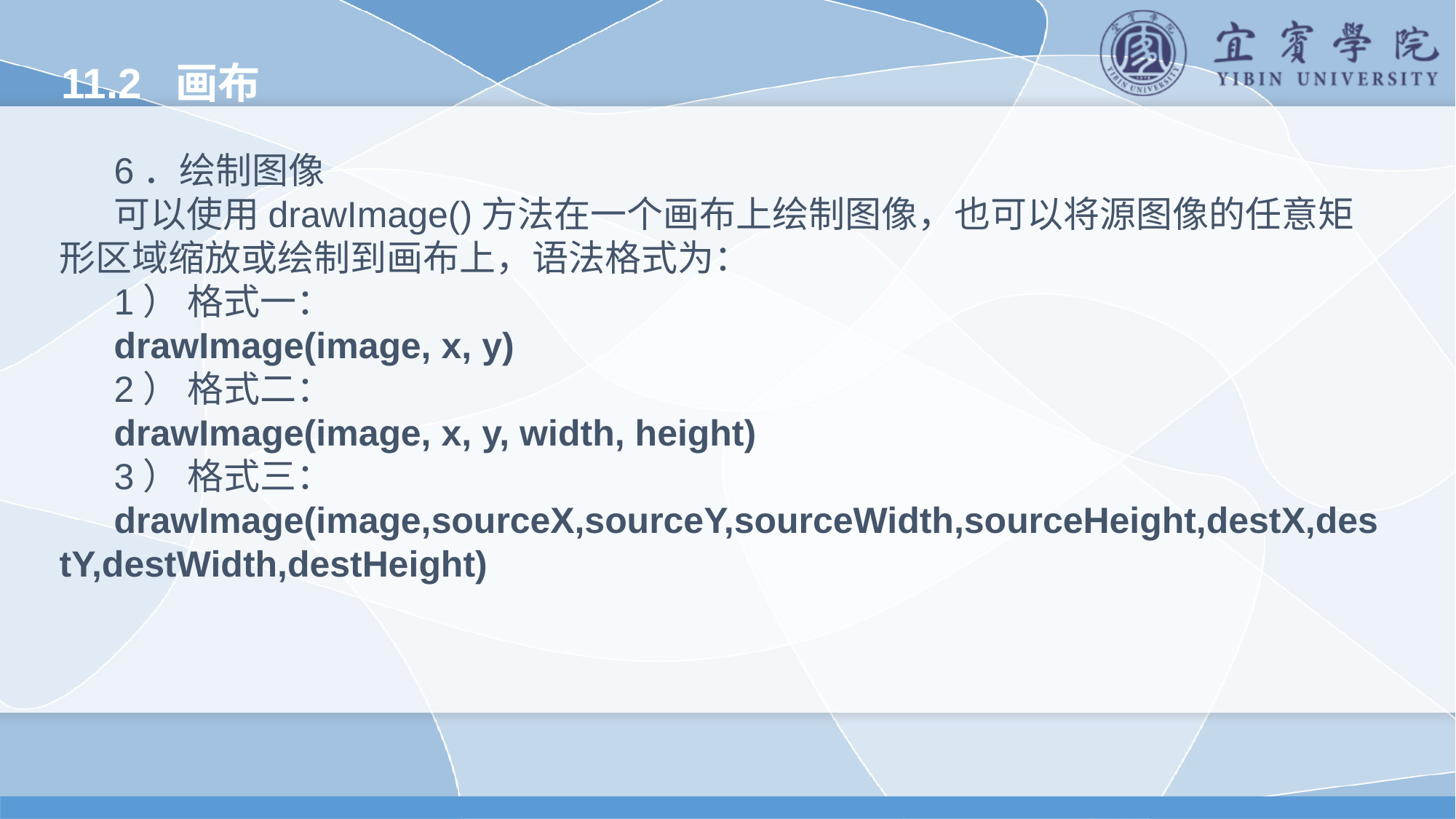

11.2  画布
6．绘制图像
可以使用drawImage()方法在一个画布上绘制图像，也可以将源图像的任意矩形区域缩放或绘制到画布上，语法格式为：
1） 格式一：
drawImage(image, x, y)
2） 格式二：
drawImage(image, x, y, width, height)
3） 格式三：
drawImage(image,sourceX,sourceY,sourceWidth,sourceHeight,destX,destY,destWidth,destHeight)